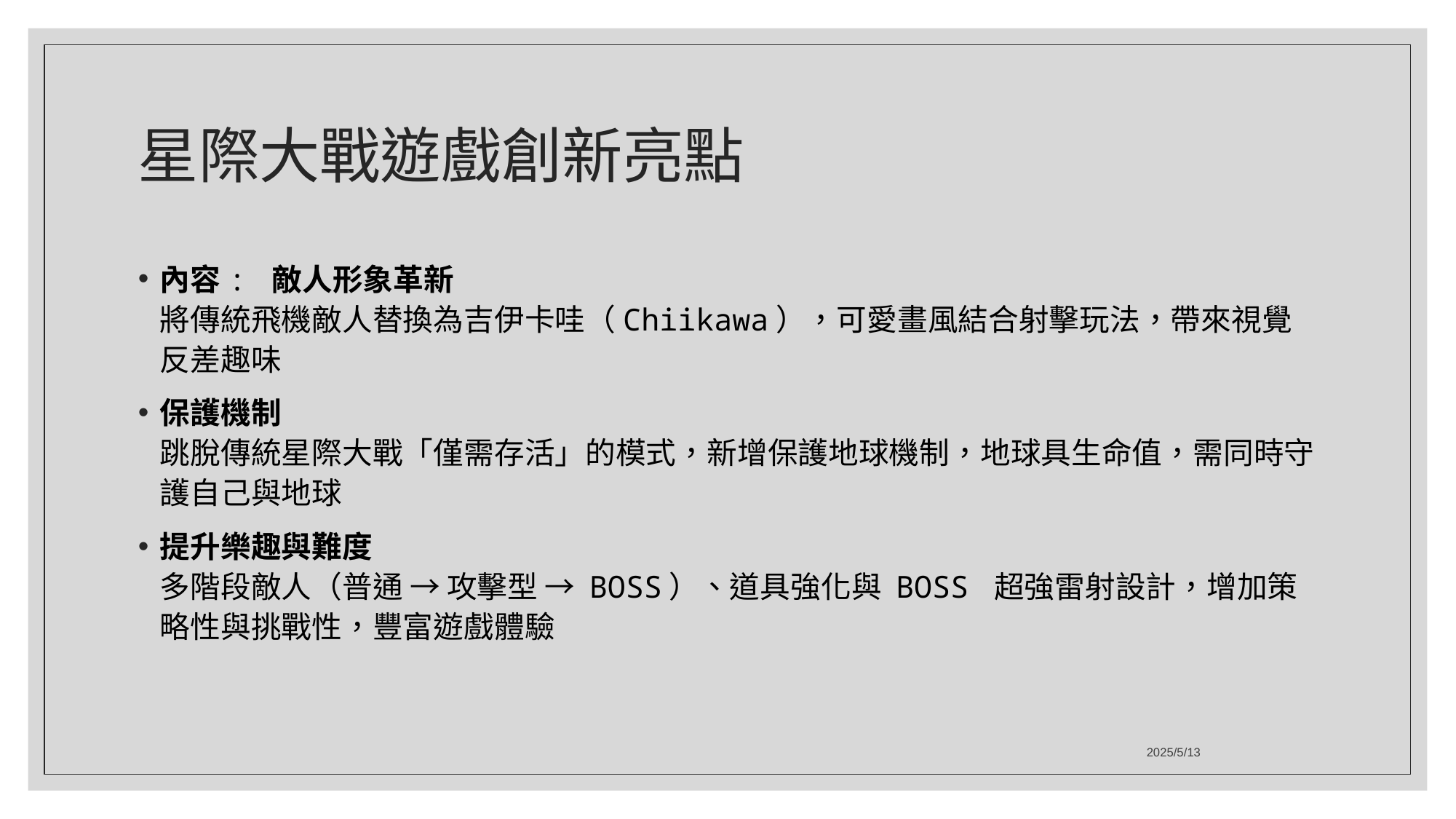

# 星際大戰遊戲創新亮點
內容: 敵人形象革新
將傳統飛機敵人替換為吉伊卡哇（Chiikawa），可愛畫風結合射擊玩法，帶來視覺反差趣味
保護機制
跳脫傳統星際大戰「僅需存活」的模式，新增保護地球機制，地球具生命值，需同時守護自己與地球
提升樂趣與難度
多階段敵人（普通 → 攻擊型 → BOSS）、道具強化與 BOSS 超強雷射設計，增加策略性與挑戰性，豐富遊戲體驗

2025/5/13